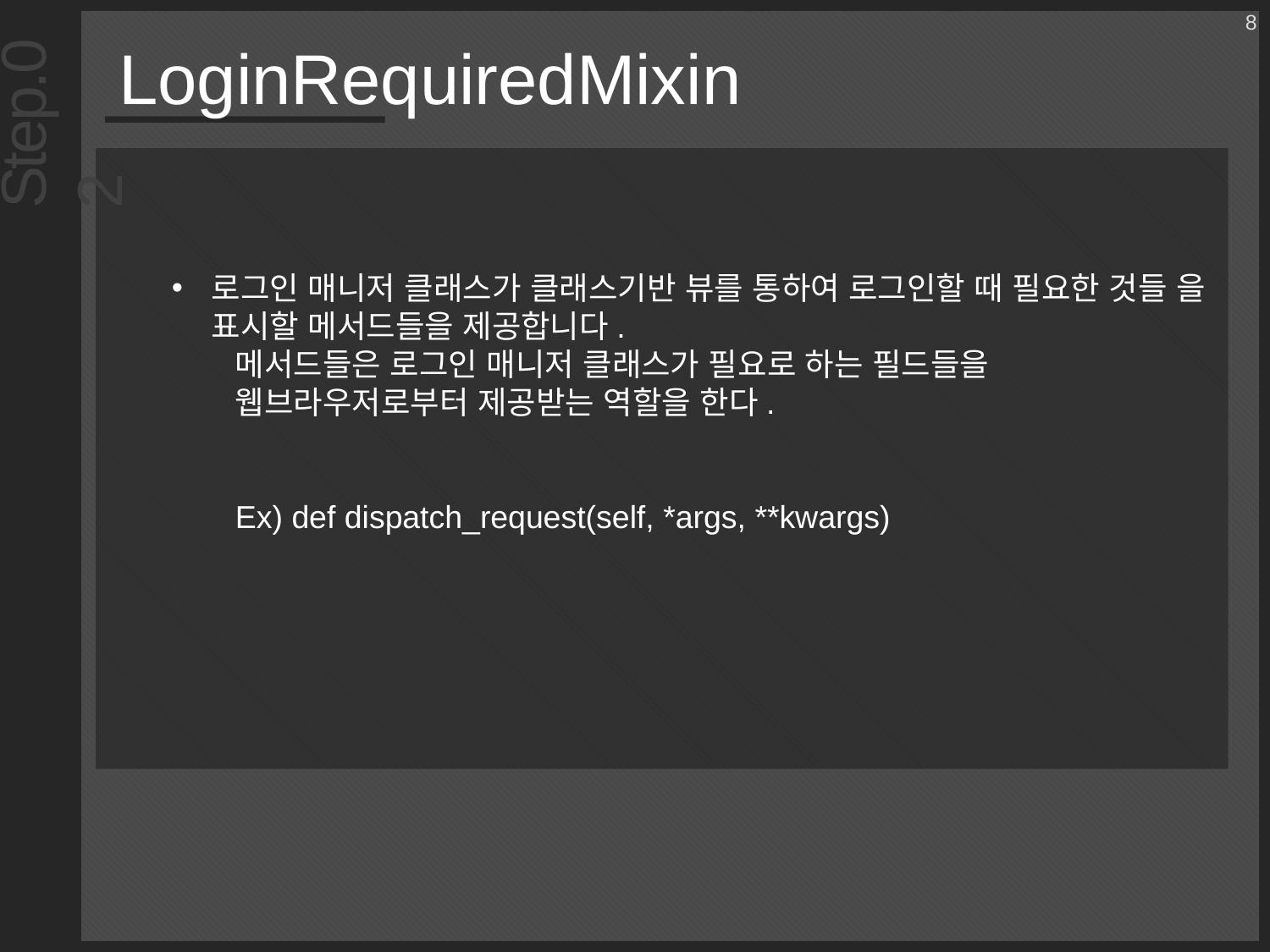

8

LoginRequiredMixin
Step.02

로그인 매니저 클래스가 클래스기반 뷰를 통하여 로그인할 때 필요한 것들 을 표시할 메서드들을 제공합니다.
	메서드들은 로그인 매니저 클래스가 필요로 하는 필드들을
	웹브라우저로부터 제공받는 역할을 한다.

Ex) def dispatch_request(self, *args, **kwargs)